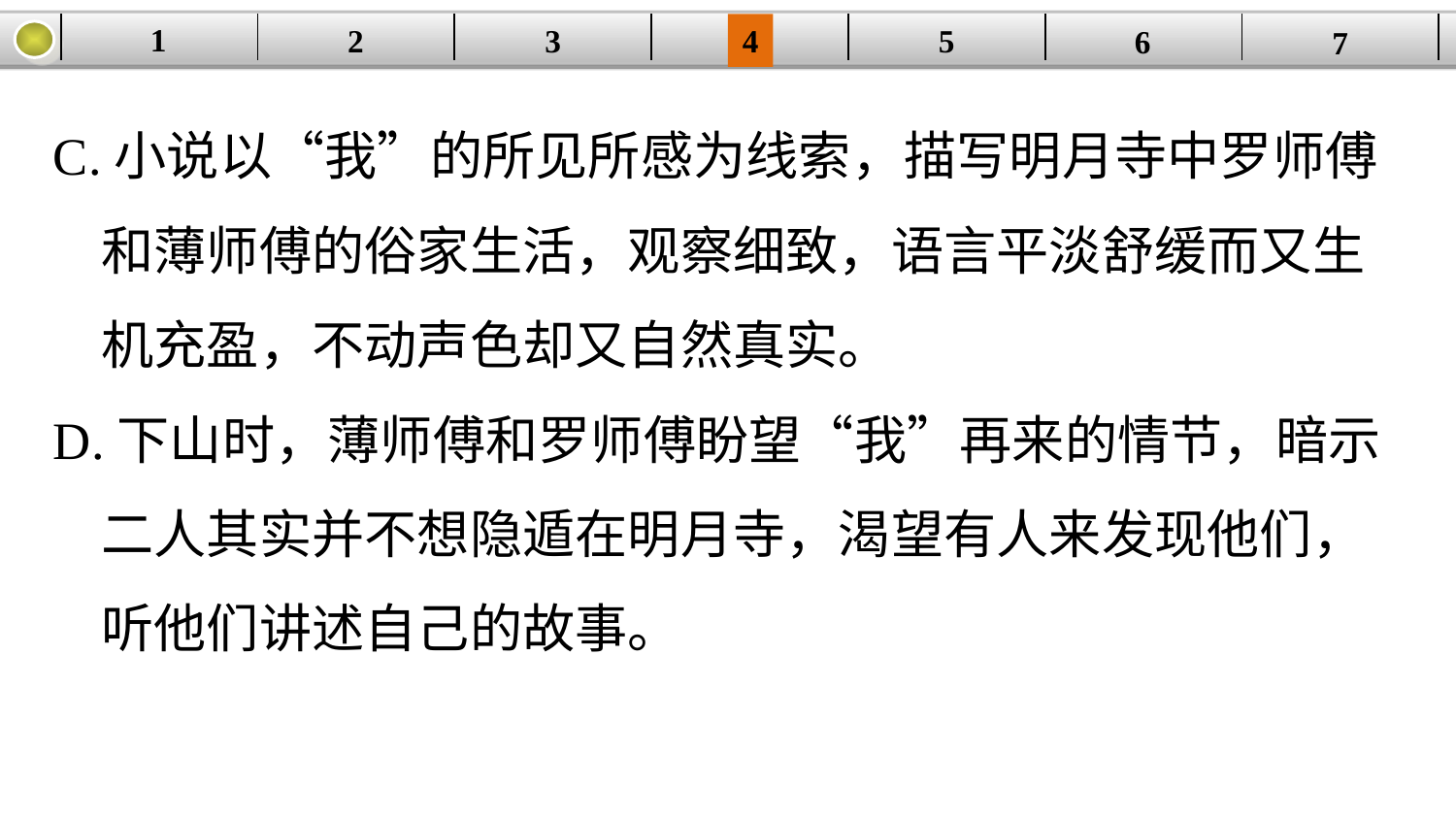

1
5
3
2
|  |  |  |  |  |  |  |
| --- | --- | --- | --- | --- | --- | --- |
4
6
7

C.小说以“我”的所见所感为线索，描写明月寺中罗师傅
   和薄师傅的俗家生活，观察细致，语言平淡舒缓而又生
   机充盈，不动声色却又自然真实。
D.下山时，薄师傅和罗师傅盼望“我”再来的情节，暗示
   二人其实并不想隐遁在明月寺，渴望有人来发现他们，
   听他们讲述自己的故事。